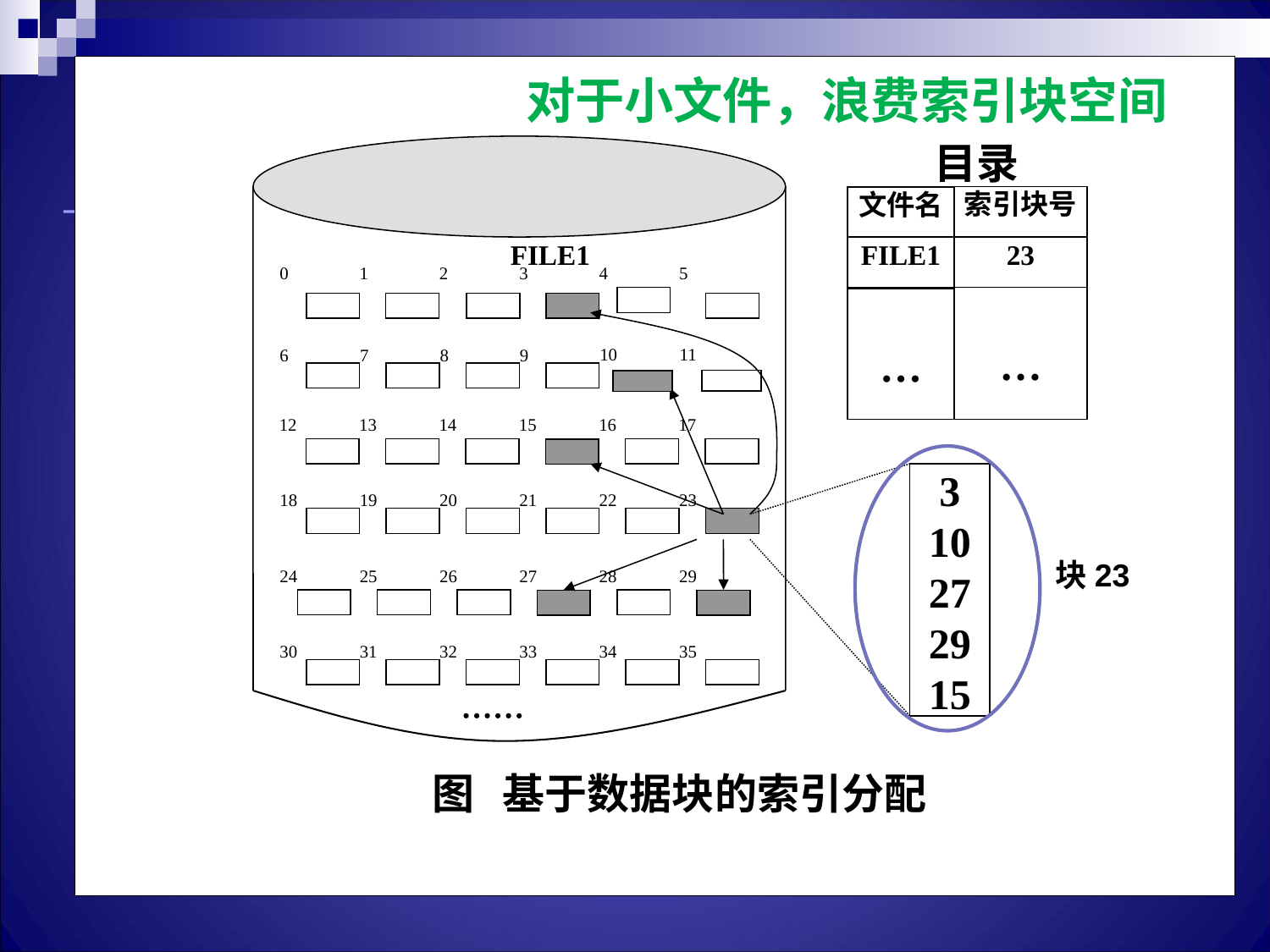

对于小文件，浪费索引块空间

FILE1
0
1
2
3
4
5

10
11
6
7
8
9

3
10
27
29
15

18
19
20
21
22
23

12
13
14
15
16
17

24
25
26
27
28
29

30
31
32
33
34
35

目录
索引块号
文件名
23
FILE1

…

…
图   基于数据块的索引分配

块23